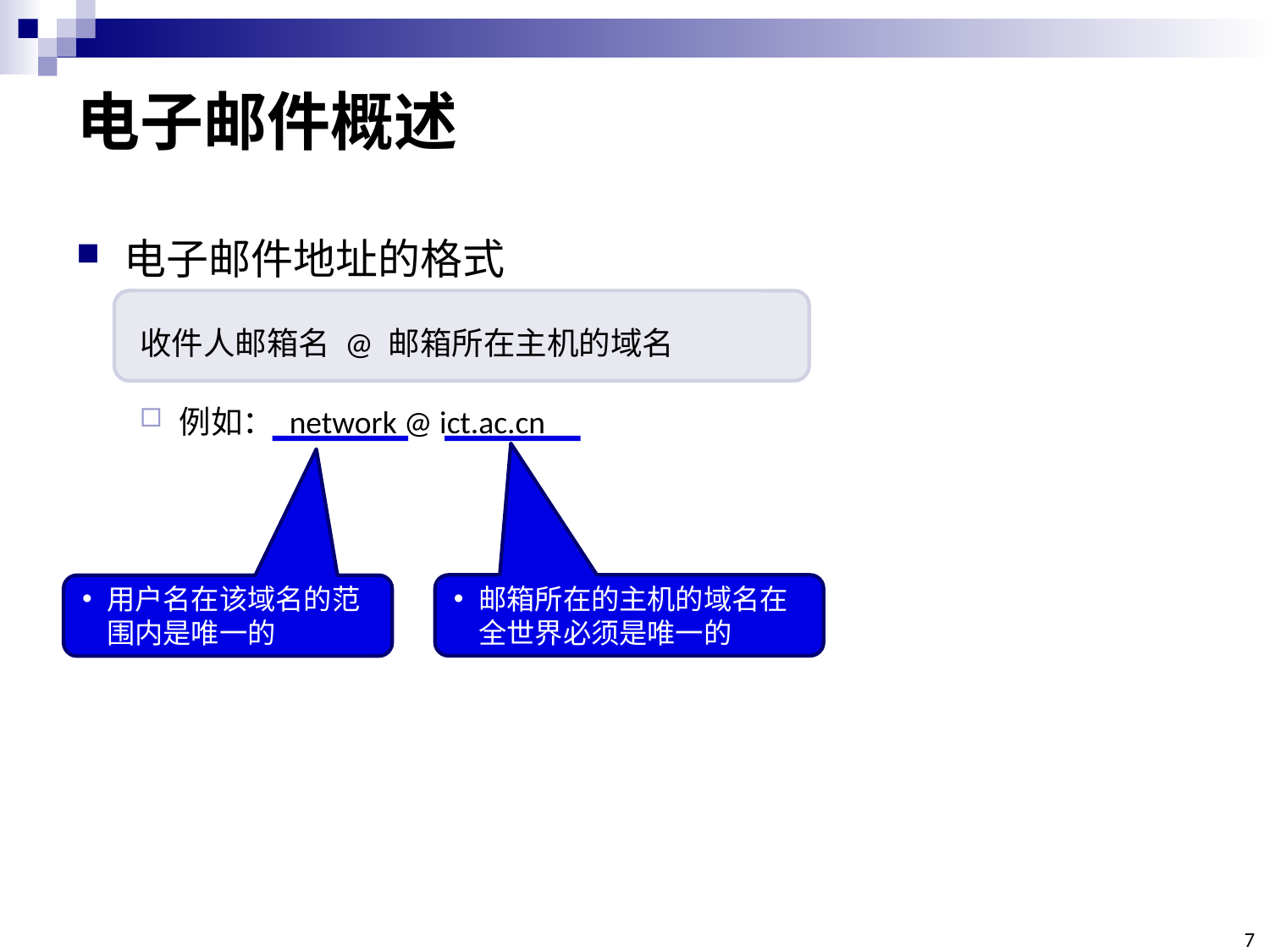

# 电子邮件概述
电子邮件地址的格式
收件人邮箱名 @ 邮箱所在主机的域名
例如： network @ ict.ac.cn

邮箱所在的主机的域名在全世界必须是唯一的
用户名在该域名的范围内是唯一的
7